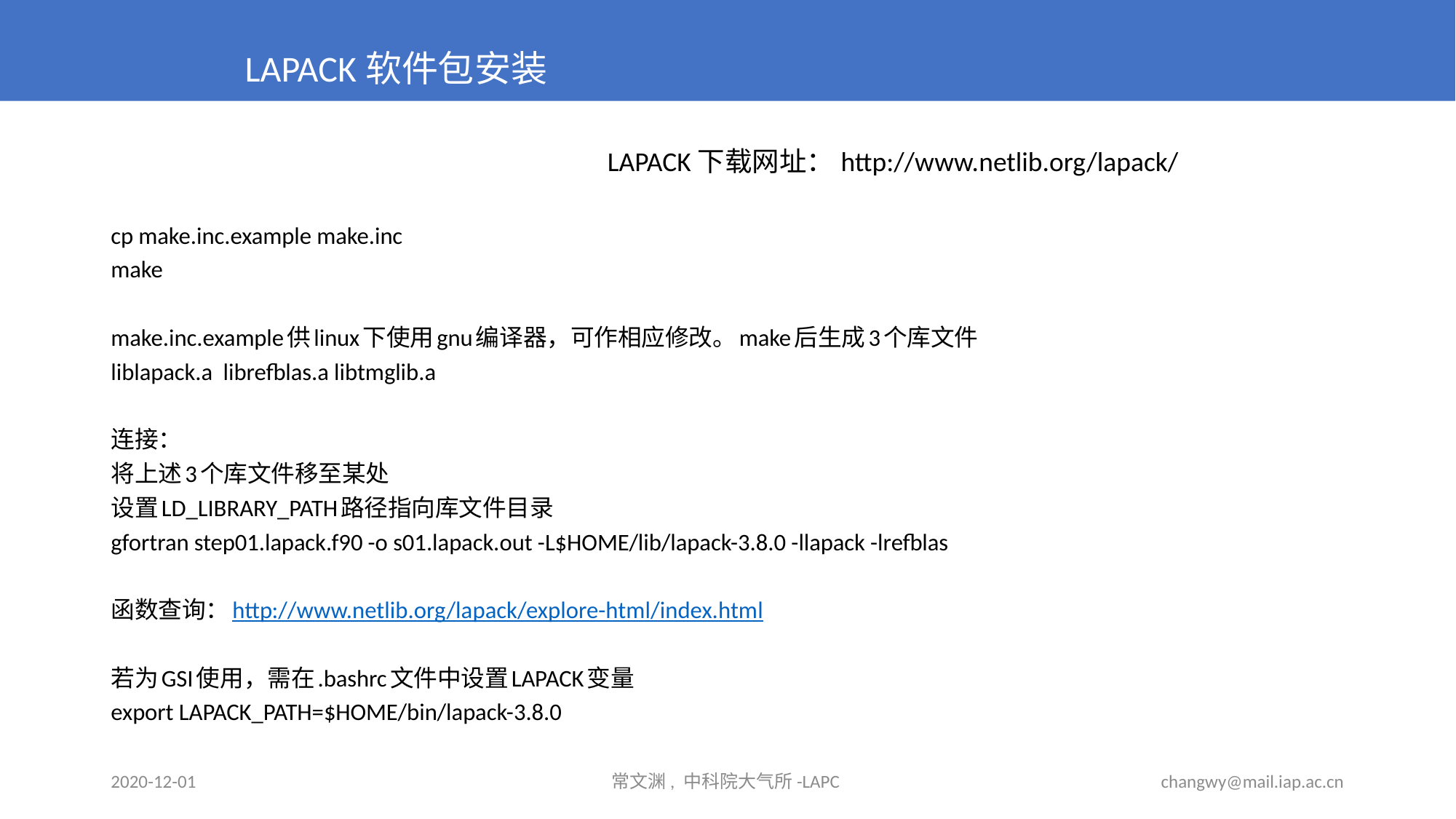

LAPACK软件包安装
LAPACK下载网址：http://www.netlib.org/lapack/
cp make.inc.example make.inc
make

make.inc.example供linux下使用gnu编译器，可作相应修改。make后生成3个库文件
liblapack.a  librefblas.a libtmglib.a

连接：
将上述3个库文件移至某处
设置LD_LIBRARY_PATH路径指向库文件目录
gfortran step01.lapack.f90 -o s01.lapack.out -L$HOME/lib/lapack-3.8.0 -llapack -lrefblas

函数查询：http://www.netlib.org/lapack/explore-html/index.html

若为GSI使用，需在.bashrc文件中设置LAPACK变量
export LAPACK_PATH=$HOME/bin/lapack-3.8.0

2020-12-01
常文渊, 中科院大气所-LAPC
changwy@mail.iap.ac.cn